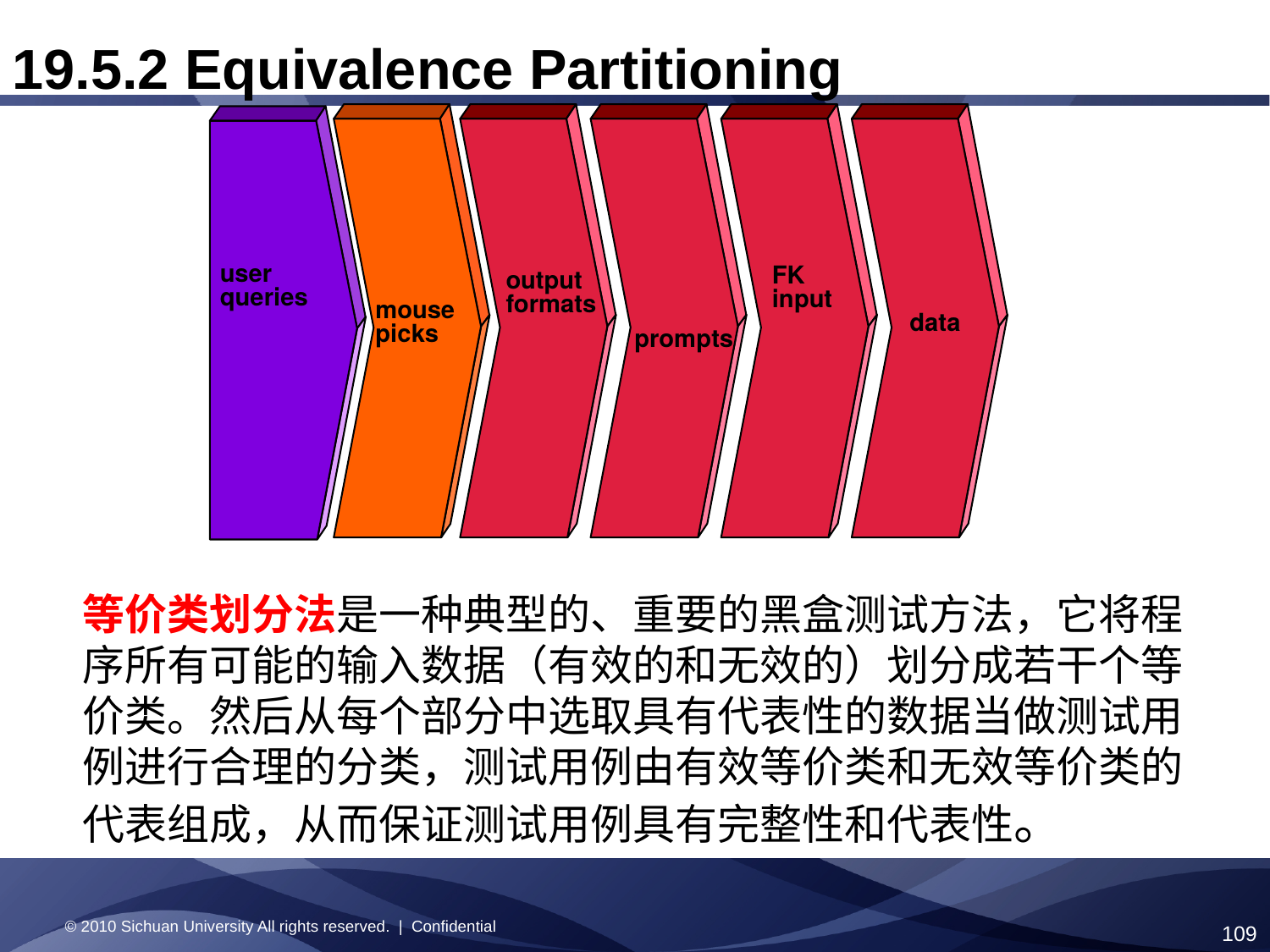

19.5.2 Equivalence Partitioning

user
queries
FK
input
output
formats
mouse
picks
data
prompts
等价类划分法是一种典型的、重要的黑盒测试方法，它将程序所有可能的输入数据（有效的和无效的）划分成若干个等价类。然后从每个部分中选取具有代表性的数据当做测试用例进行合理的分类，测试用例由有效等价类和无效等价类的代表组成，从而保证测试用例具有完整性和代表性。
© 2010 Sichuan University All rights reserved.  |  Confidential
109